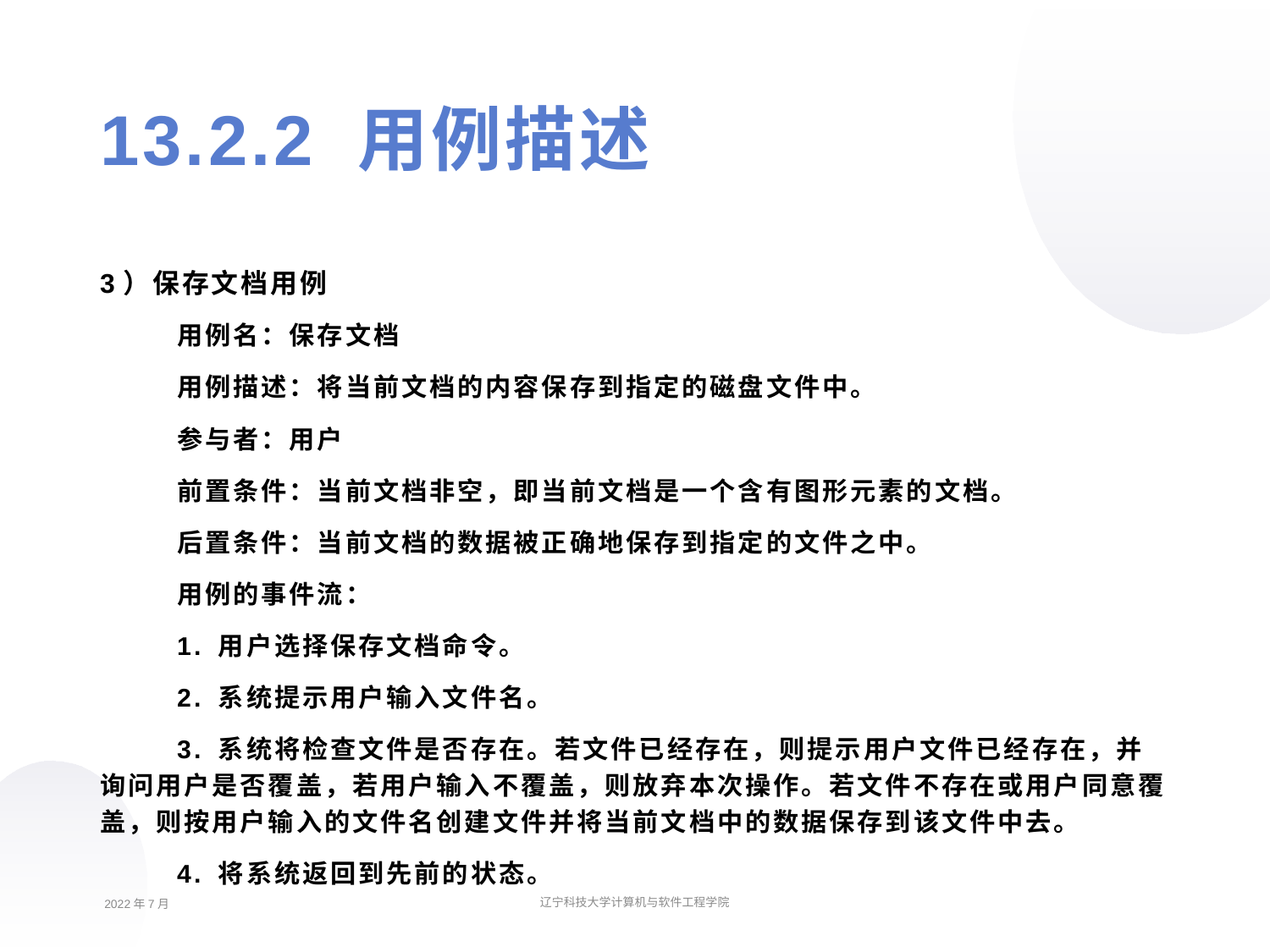

13.2.2 用例描述
3）保存文档用例
用例名：保存文档
用例描述：将当前文档的内容保存到指定的磁盘文件中。
参与者：用户
前置条件：当前文档非空，即当前文档是一个含有图形元素的文档。
后置条件：当前文档的数据被正确地保存到指定的文件之中。
用例的事件流：
1. 用户选择保存文档命令。
2. 系统提示用户输入文件名。
3. 系统将检查文件是否存在。若文件已经存在，则提示用户文件已经存在，并询问用户是否覆盖，若用户输入不覆盖，则放弃本次操作。若文件不存在或用户同意覆盖，则按用户输入的文件名创建文件并将当前文档中的数据保存到该文件中去。
4. 将系统返回到先前的状态。

2022年7月
辽宁科技大学计算机与软件工程学院
11